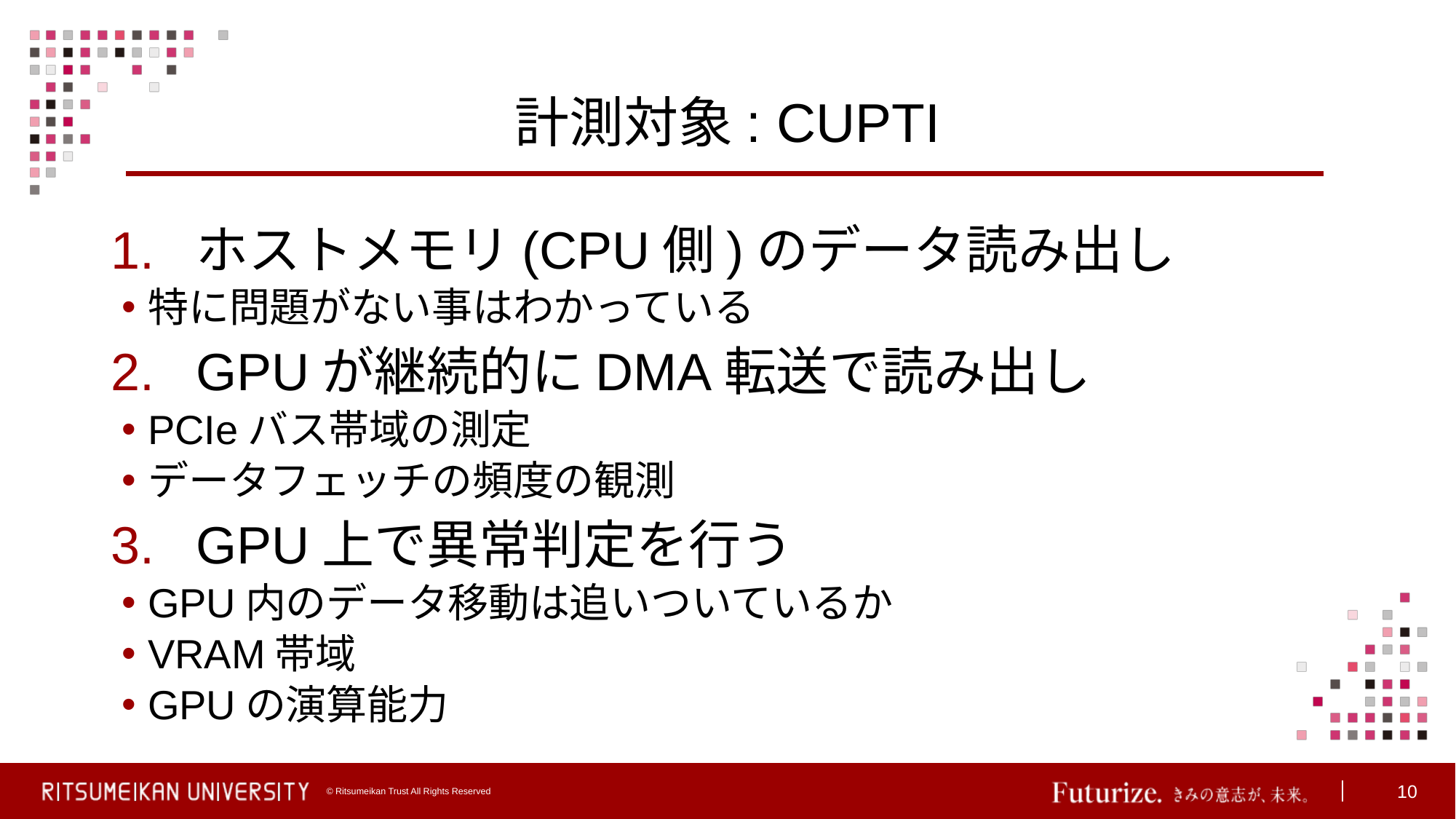

# 計測対象: CUPTI
ホストメモリ(CPU側)のデータ読み出し
特に問題がない事はわかっている
GPUが継続的にDMA転送で読み出し
PCIeバス帯域の測定
データフェッチの頻度の観測
GPU上で異常判定を行う
GPU内のデータ移動は追いついているか
VRAM帯域
GPUの演算能力